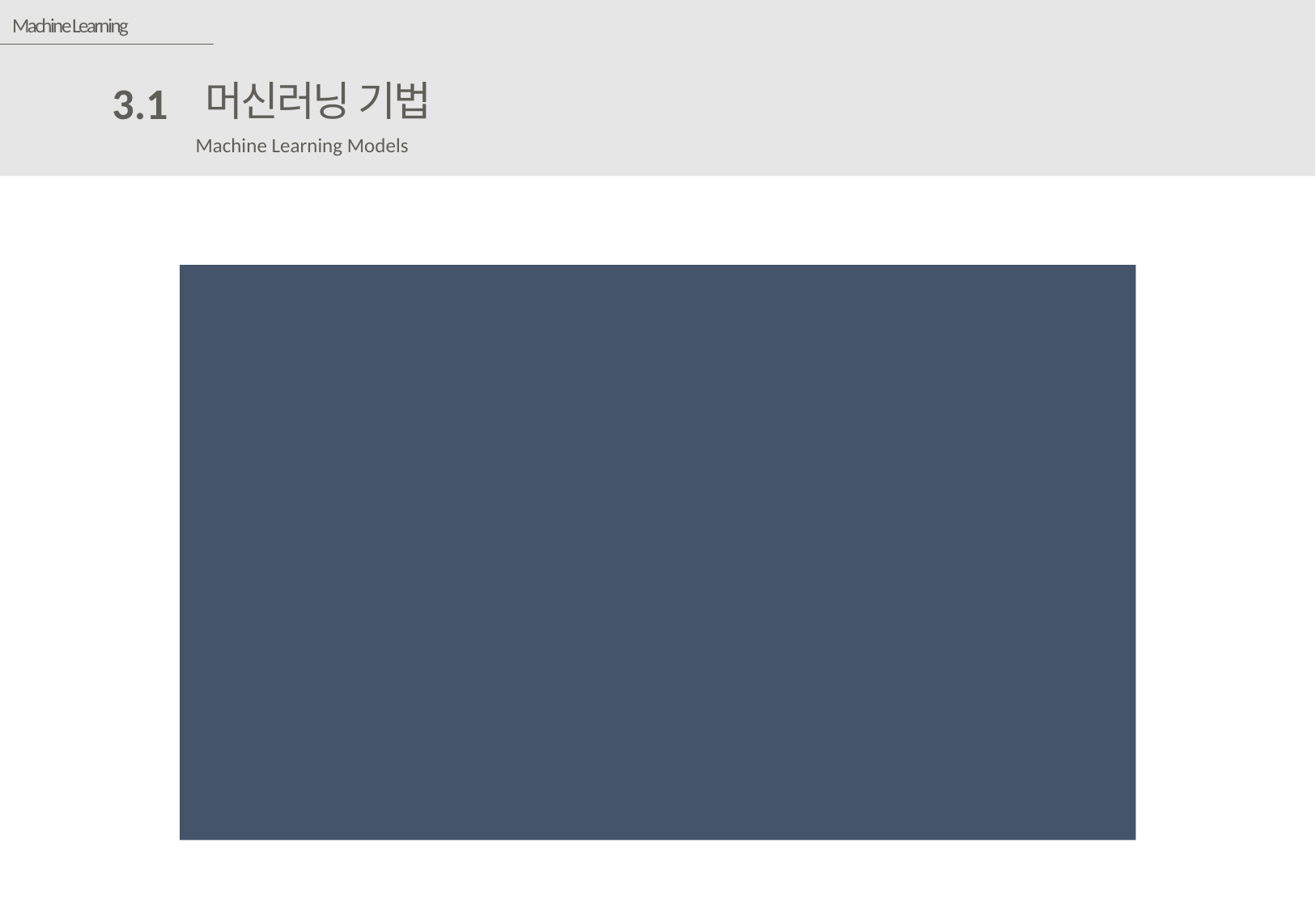

Machine Learning
머신러닝 기법
3.1
Machine Learning Models